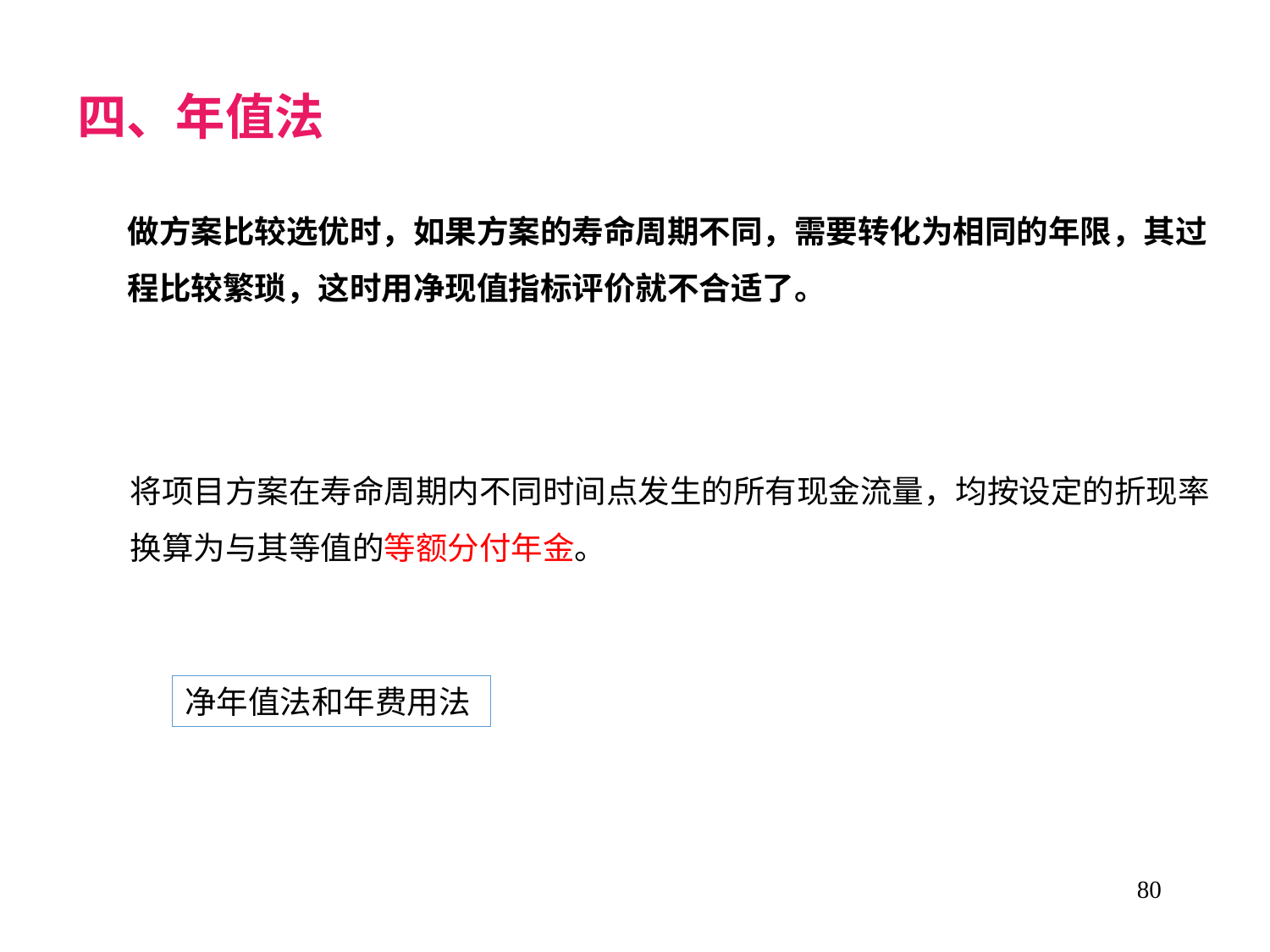

四、年值法
做方案比较选优时，如果方案的寿命周期不同，需要转化为相同的年限，其过程比较繁琐，这时用净现值指标评价就不合适了。
将项目方案在寿命周期内不同时间点发生的所有现金流量，均按设定的折现率换算为与其等值的等额分付年金。
净年值法和年费用法
80